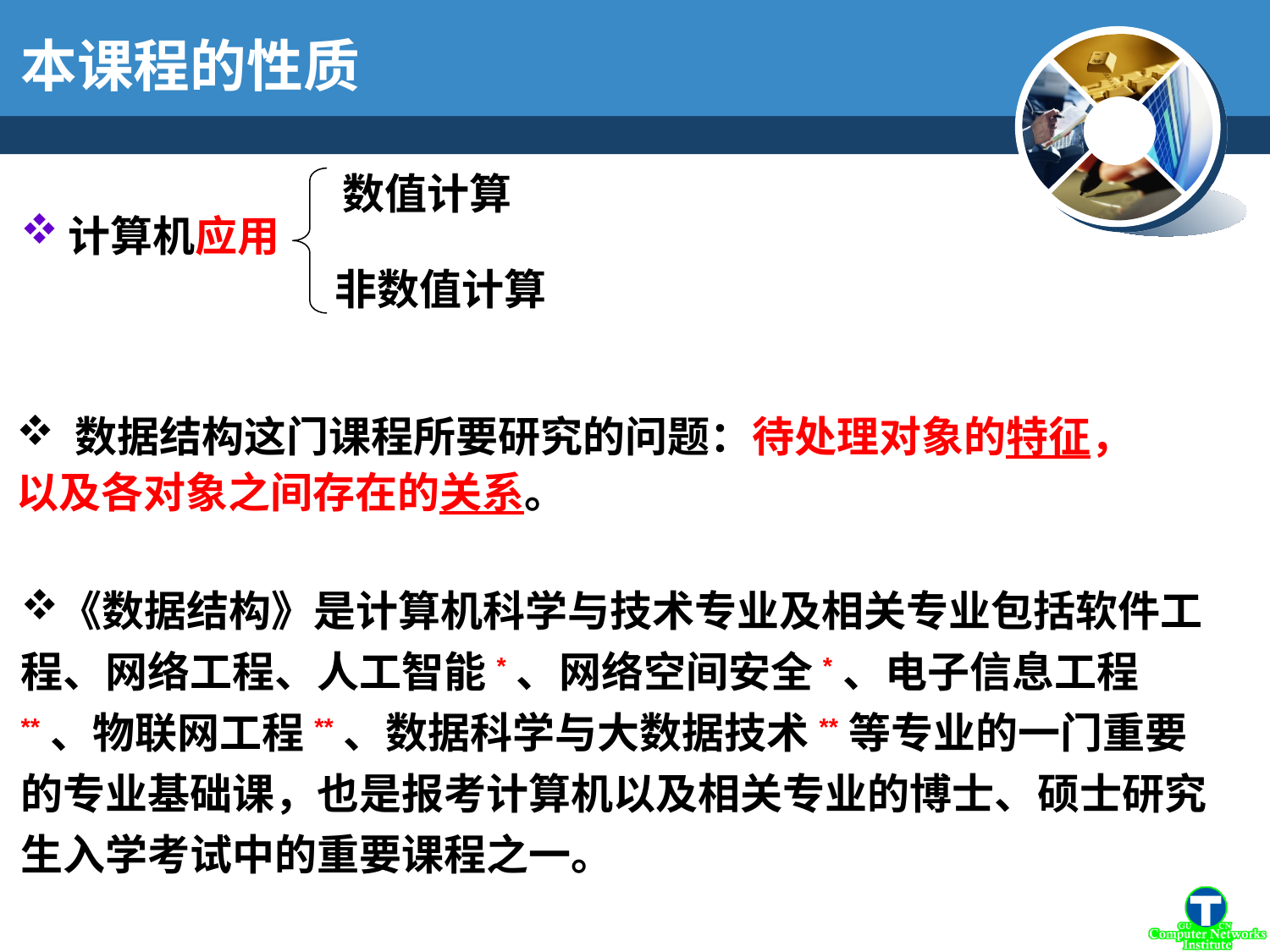

本课程的性质

计算机应用

数值计算

非数值计算
 数据结构这门课程所要研究的问题：待处理对象的特征，以及各对象之间存在的关系。
《数据结构》是计算机科学与技术专业及相关专业包括软件工程、网络工程、人工智能*、网络空间安全*、电子信息工程**、物联网工程**、数据科学与大数据技术**等专业的一门重要的专业基础课，也是报考计算机以及相关专业的博士、硕士研究生入学考试中的重要课程之一。